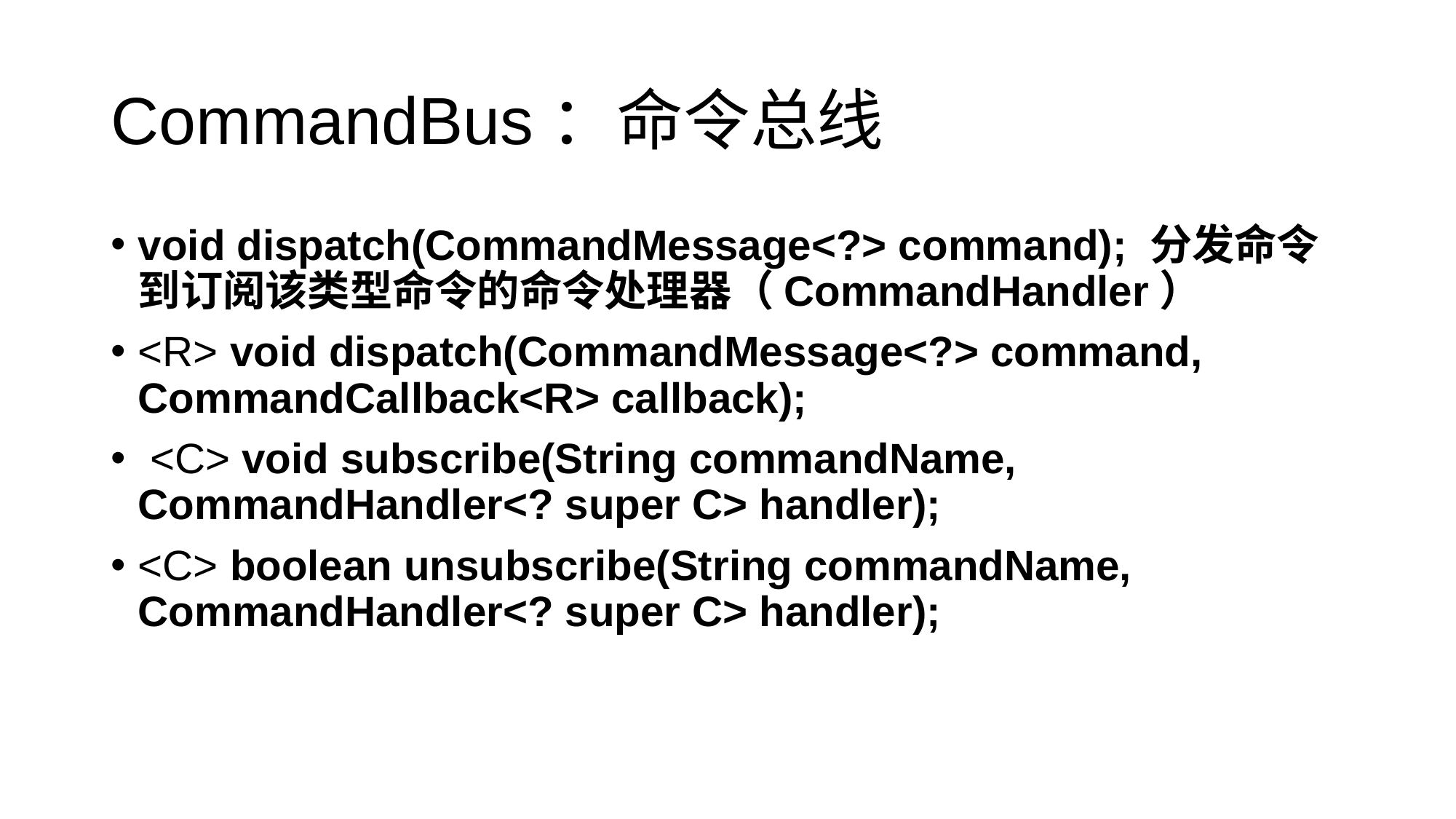

# CommandBus：命令总线
void dispatch(CommandMessage<?> command); 分发命令到订阅该类型命令的命令处理器（CommandHandler）
<R> void dispatch(CommandMessage<?> command, CommandCallback<R> callback);
 <C> void subscribe(String commandName, CommandHandler<? super C> handler);
<C> boolean unsubscribe(String commandName, CommandHandler<? super C> handler);